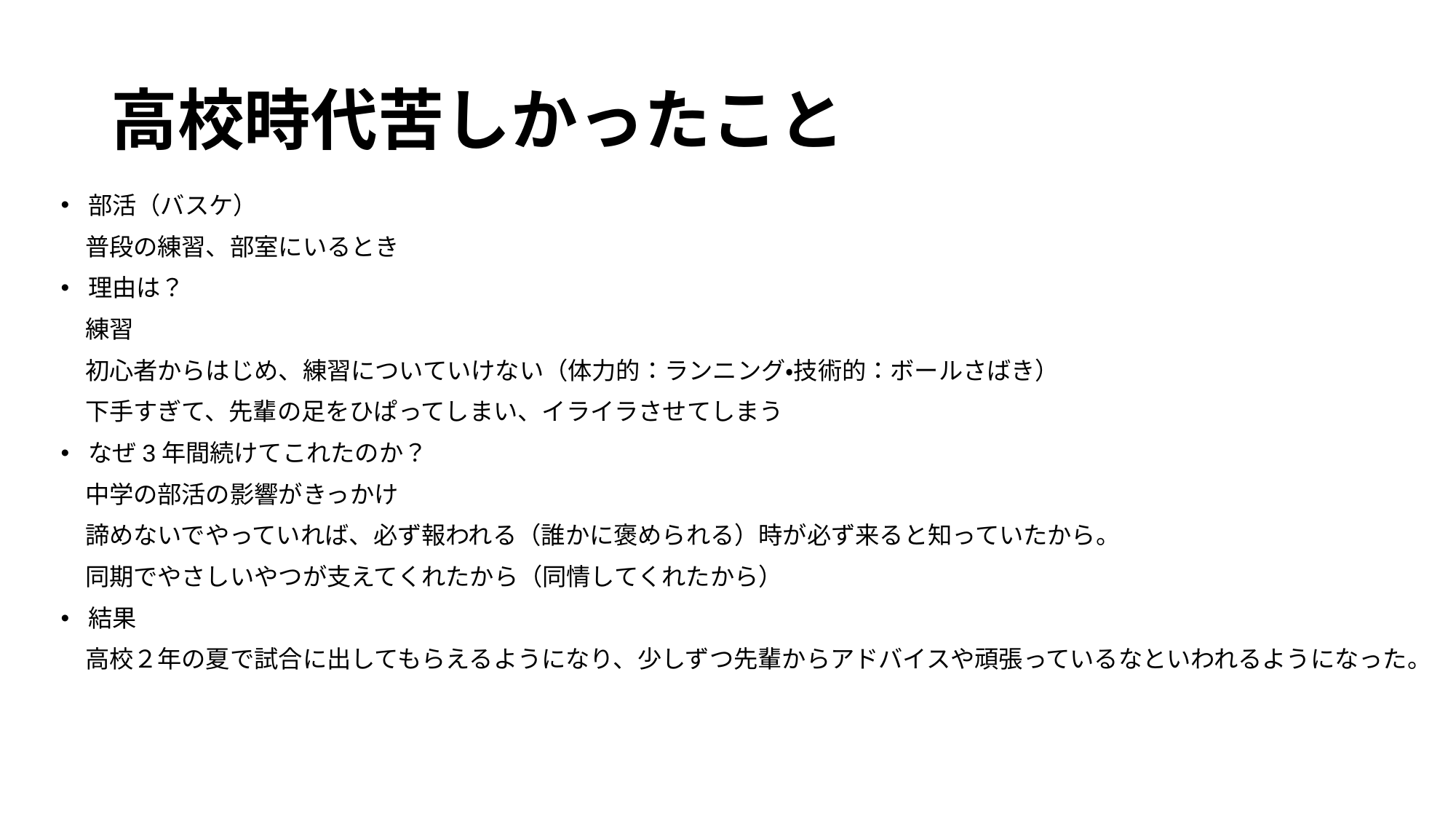

# 高校時代苦しかったこと
部活（バスケ）
　普段の練習、部室にいるとき
理由は？
　練習
　初心者からはじめ、練習についていけない（体力的：ランニング・技術的：ボールさばき）
　下手すぎて、先輩の足をひぱってしまい、イライラさせてしまう
なぜ3年間続けてこれたのか？
　中学の部活の影響がきっかけ
　諦めないでやっていれば、必ず報われる（誰かに褒められる）時が必ず来ると知っていたから。
　同期でやさしいやつが支えてくれたから（同情してくれたから）
結果
　高校２年の夏で試合に出してもらえるようになり、少しずつ先輩からアドバイスや頑張っているなといわれるようになった。